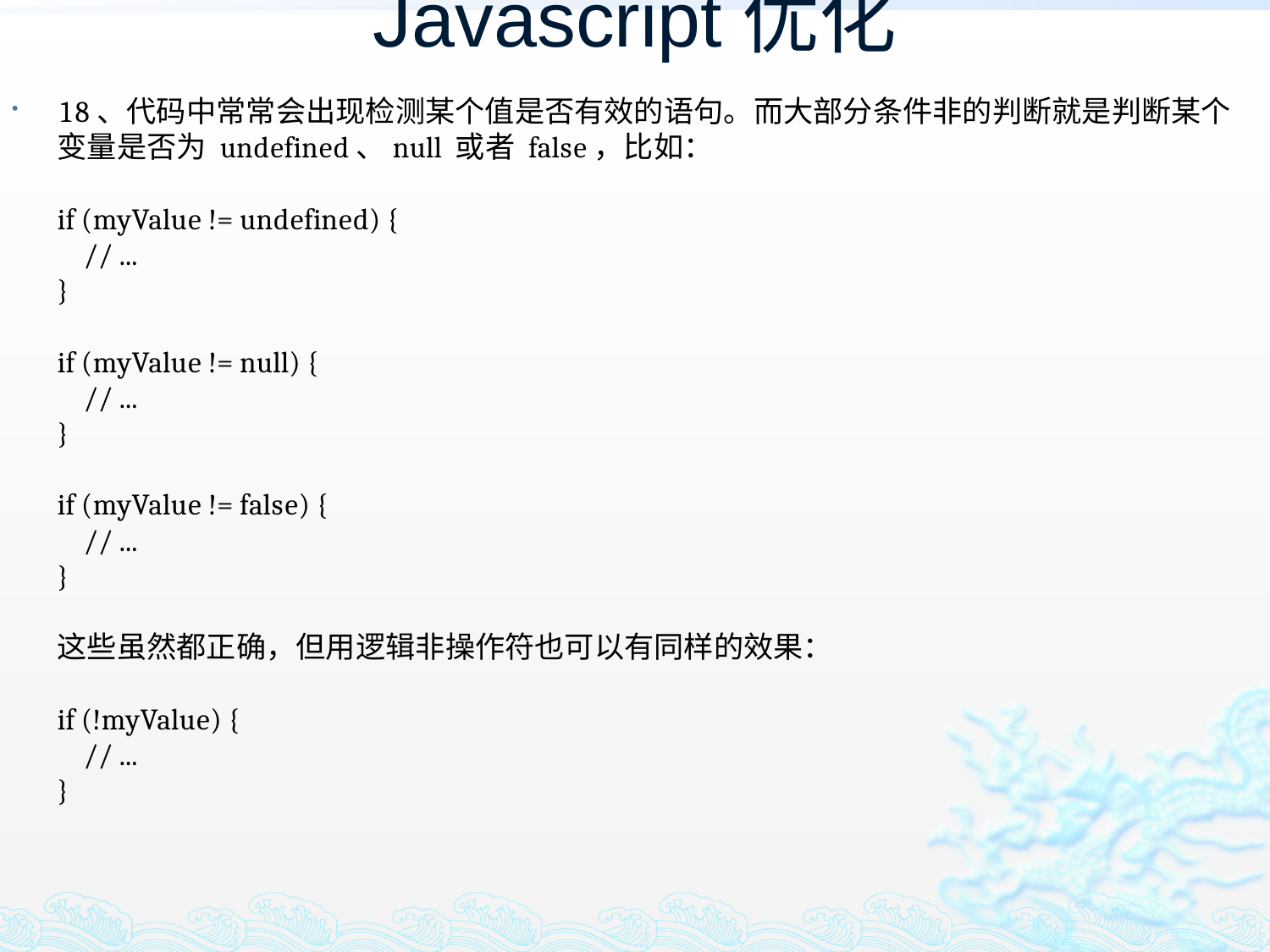

# Javascript优化
18、代码中常常会出现检测某个值是否有效的语句。而大部分条件非的判断就是判断某个变量是否为 undefined、null 或者 false，比如：
if (myValue != undefined) {
    // ...
}
if (myValue != null) {
    // ...
}
if (myValue != false) {
    // ...
}
这些虽然都正确，但用逻辑非操作符也可以有同样的效果：
if (!myValue) {
    // ...
}